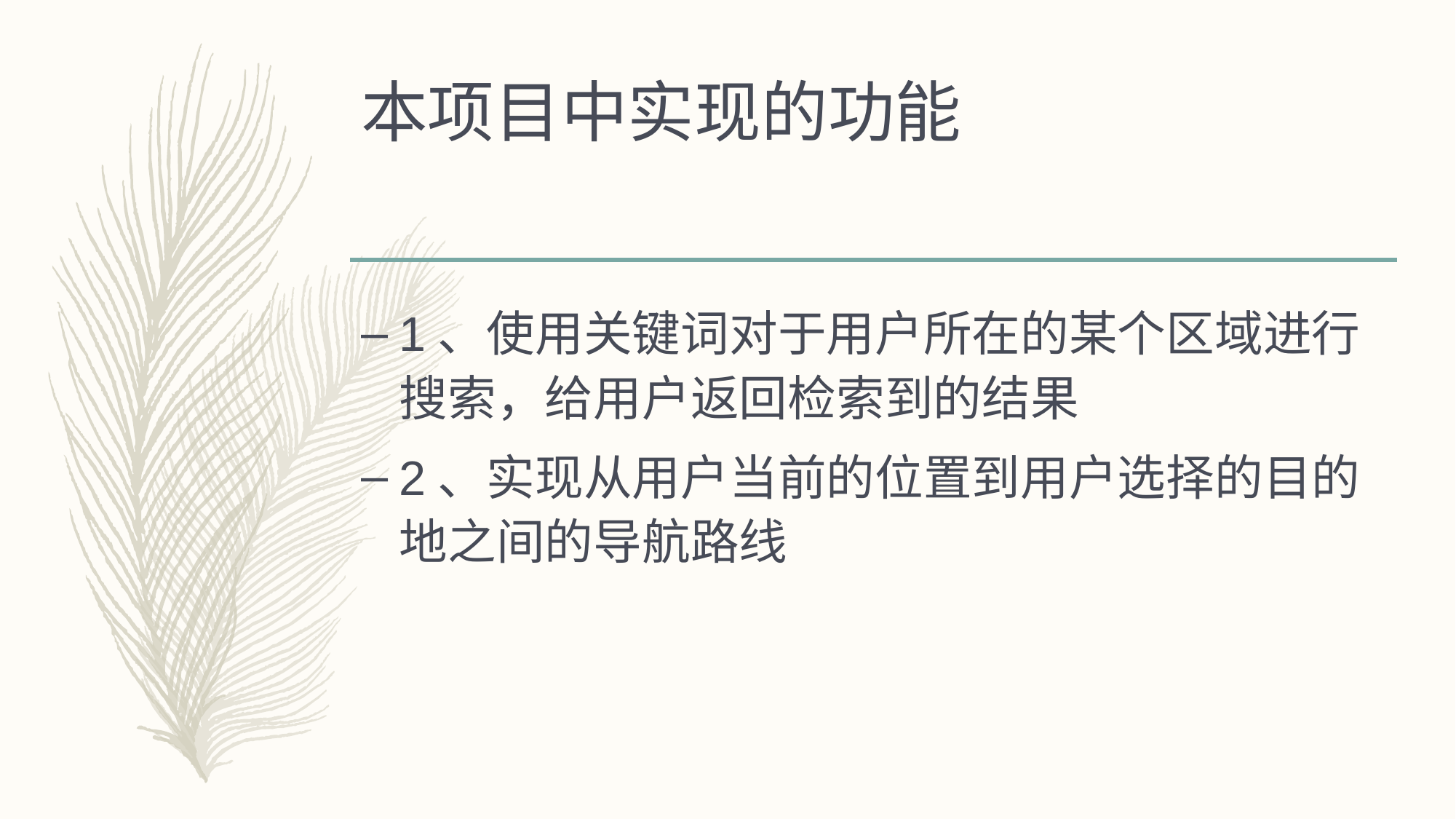

# 本项目中实现的功能
1、使用关键词对于用户所在的某个区域进行搜索，给用户返回检索到的结果
2、实现从用户当前的位置到用户选择的目的地之间的导航路线